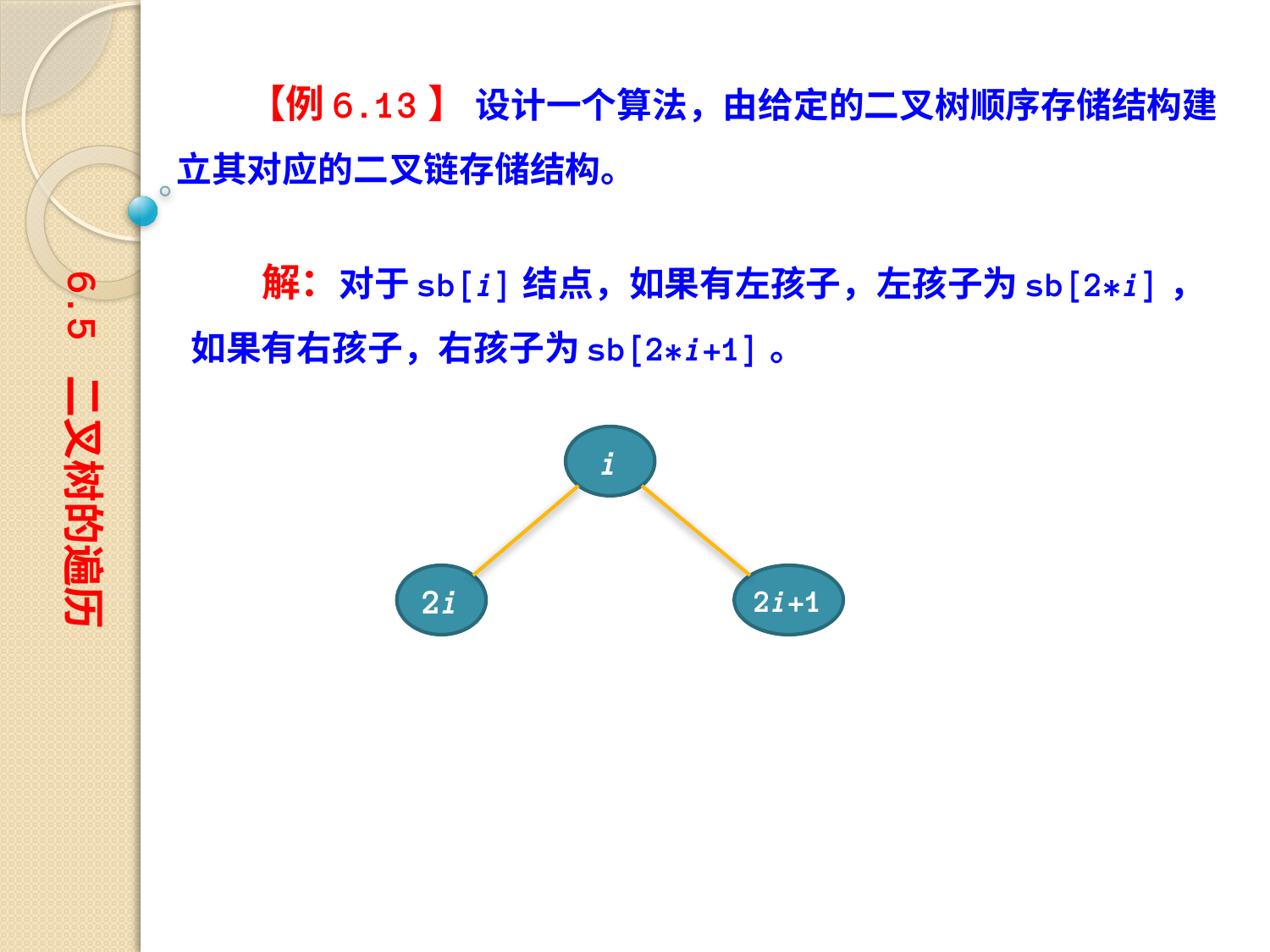

【例6.13】 设计一个算法，由给定的二叉树顺序存储结构建立其对应的二叉链存储结构。
6.5 二叉树的遍历
　　解：对于sb[i]结点，如果有左孩子，左孩子为sb[2*i]，如果有右孩子，右孩子为sb[2*i+1]。
i
2i
2i+1